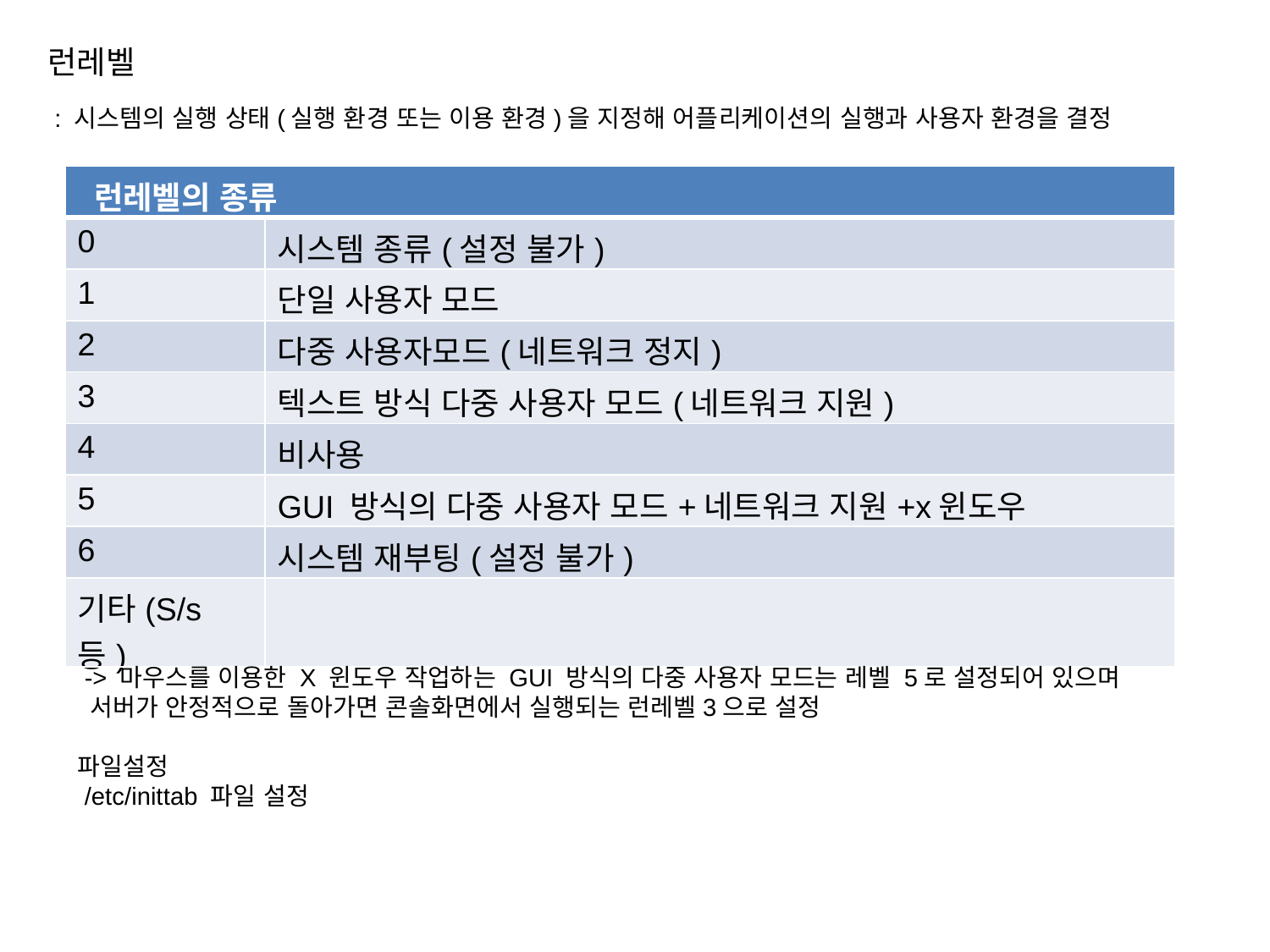

런레벨
 : 시스템의 실행 상태(실행 환경 또는 이용 환경)을 지정해 어플리케이션의 실행과 사용자 환경을 결정
| 런레벨의 종류 |  |
| --- | --- |
| 0 | 시스템 종류(설정 불가) |
| 1 | 단일 사용자 모드 |
| 2 | 다중 사용자모드(네트워크 정지) |
| 3 | 텍스트 방식 다중 사용자 모드(네트워크 지원) |
| 4 | 비사용 |
| 5 | GUI 방식의 다중 사용자 모드+네트워크 지원+x윈도우 |
| 6 | 시스템 재부팅(설정 불가) |
| 기타(S/s등) |  |
 -> 마우스를 이용한 X 윈도우 작업하는 GUI 방식의 다중 사용자 모드는 레벨 5로 설정되어 있으며
 서버가 안정적으로 돌아가면 콘솔화면에서 실행되는 런레벨3으로 설정

파일설정
 /etc/inittab 파일 설정